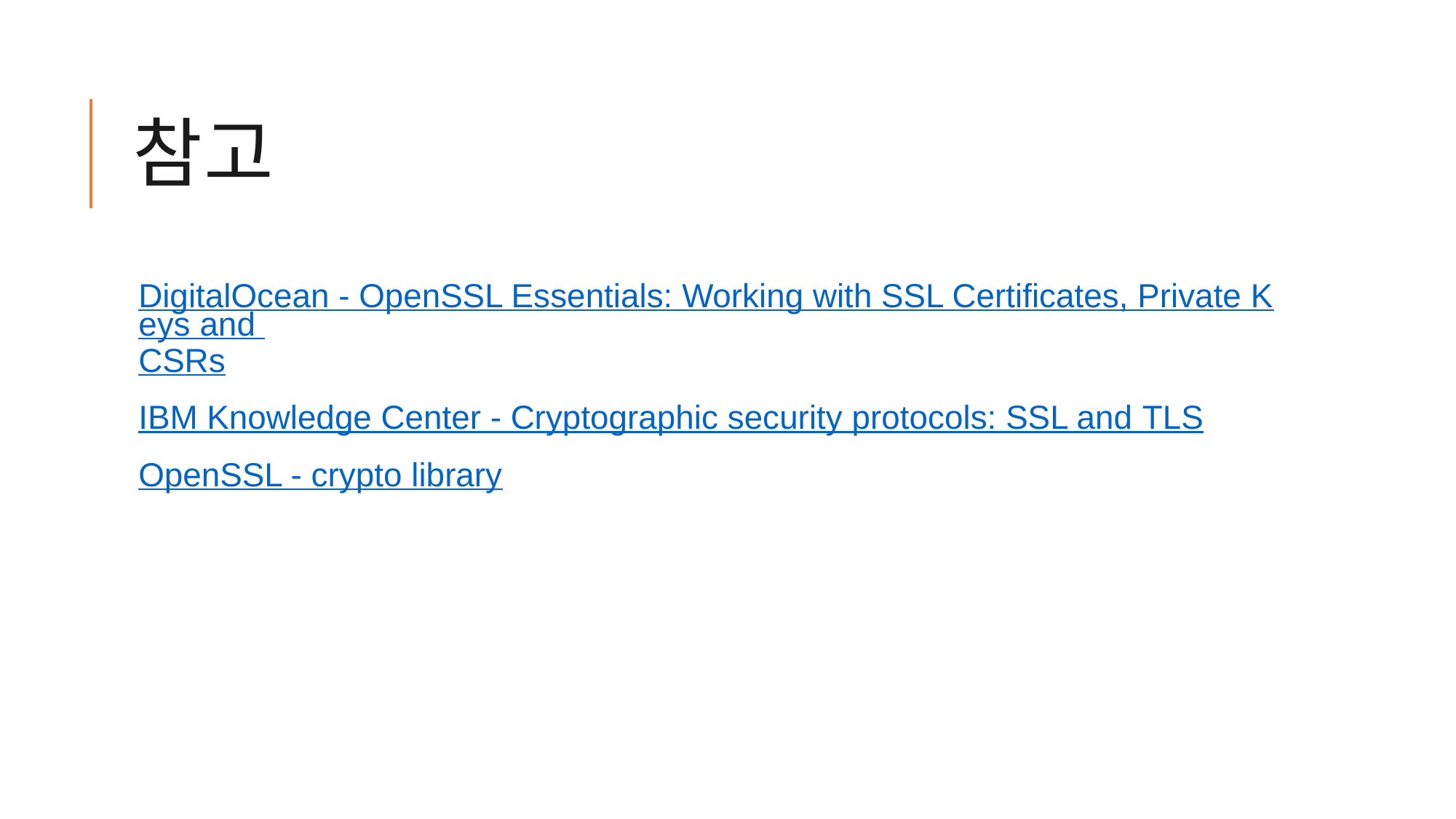

# 참고
DigitalOcean - OpenSSL Essentials: Working with SSL Certificates, Private Keys and CSRs
IBM Knowledge Center - Cryptographic security protocols: SSL and TLS
OpenSSL - crypto library